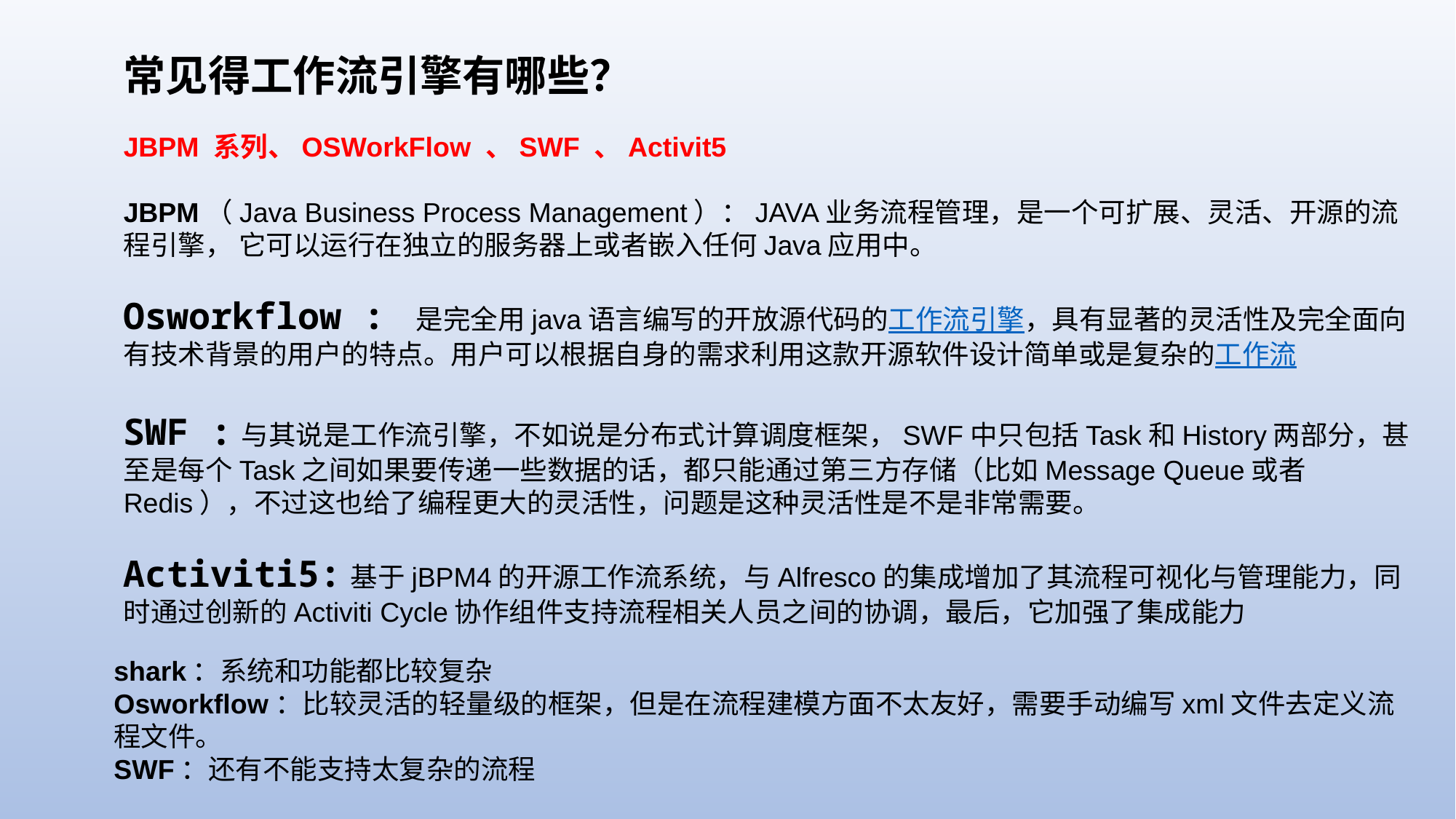

常见得工作流引擎有哪些？
JBPM 系列、OSWorkFlow 、SWF 、Activit5

JBPM（Java Business Process Management）：JAVA业务流程管理，是一个可扩展、灵活、开源的流程引擎， 它可以运行在独立的服务器上或者嵌入任何Java应用中。

Osworkflow : 是完全用java语言编写的开放源代码的工作流引擎，具有显著的灵活性及完全面向有技术背景的用户的特点。用户可以根据自身的需求利用这款开源软件设计简单或是复杂的工作流

SWF :与其说是工作流引擎，不如说是分布式计算调度框架，SWF中只包括Task和History两部分，甚至是每个Task之间如果要传递一些数据的话，都只能通过第三方存储（比如Message Queue或者Redis），不过这也给了编程更大的灵活性，问题是这种灵活性是不是非常需要。

Activiti5:基于jBPM4的开源工作流系统，与Alfresco的集成增加了其流程可视化与管理能力，同时通过创新的Activiti Cycle协作组件支持流程相关人员之间的协调，最后，它加强了集成能力
shark：系统和功能都比较复杂
Osworkflow：比较灵活的轻量级的框架，但是在流程建模方面不太友好，需要手动编写xml文件去定义流程文件。
SWF：还有不能支持太复杂的流程